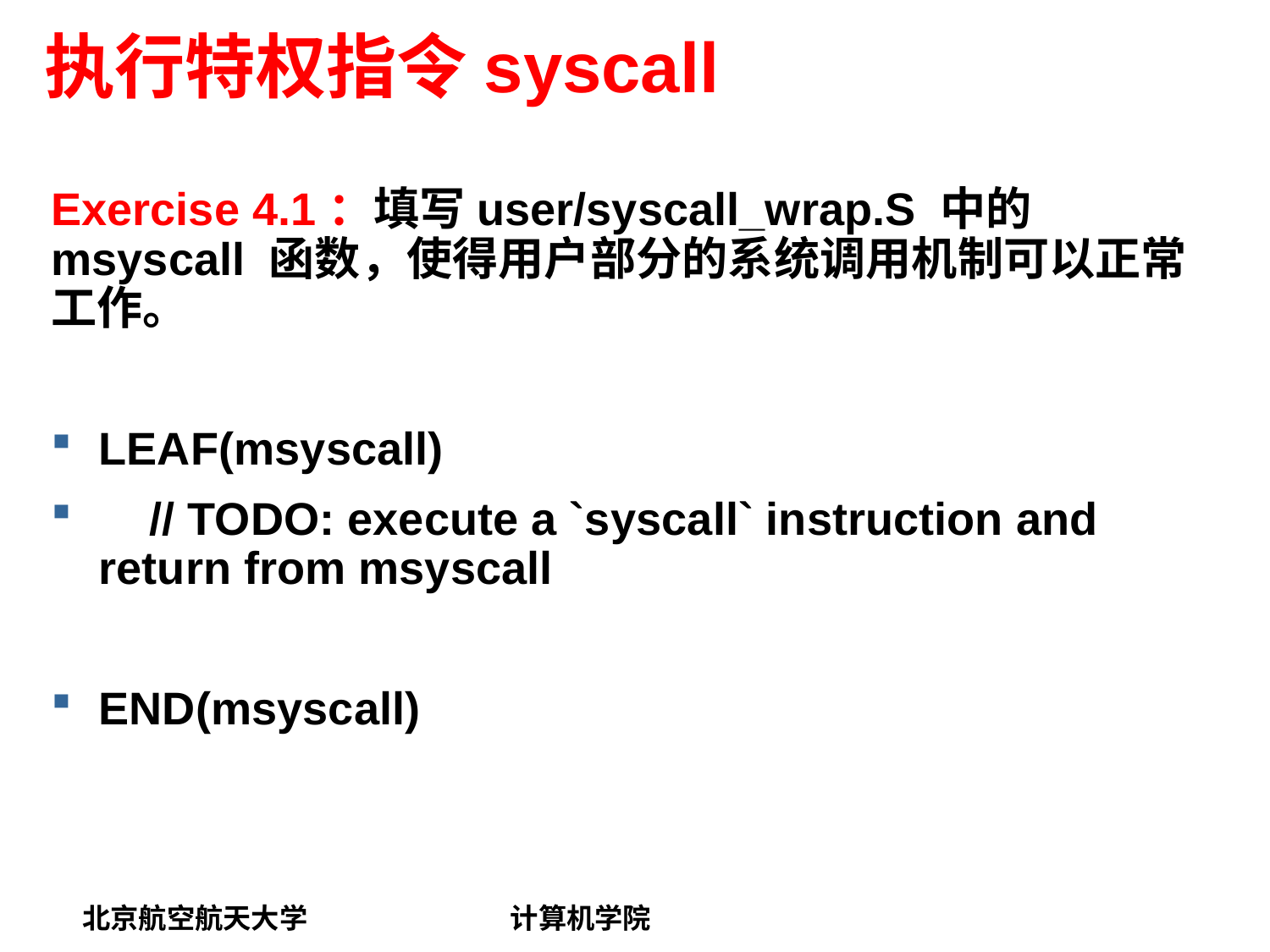

# 执行特权指令syscall
Exercise 4.1：填写user/syscall_wrap.S 中的msyscall 函数，使得用户部分的系统调用机制可以正常工作。

LEAF(msyscall)
    // TODO: execute a `syscall` instruction and return from msyscall

END(msyscall)